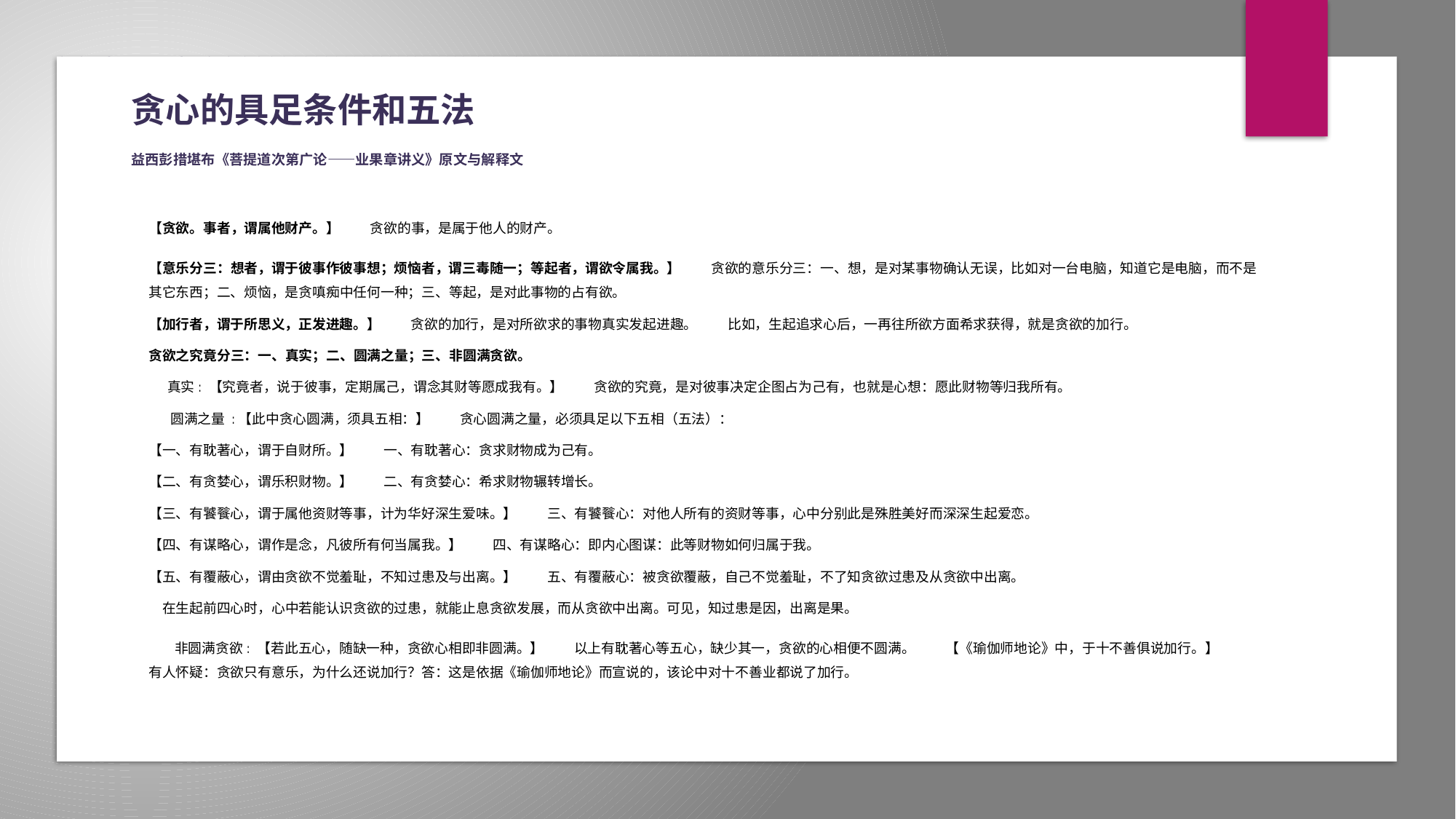

# 贪心的具足条件和五法 益西彭措堪布《菩提道次第广论——业果章讲义》原文与解释文
【贪欲。事者，谓属他财产。】 　　贪欲的事，是属于他人的财产。
【意乐分三：想者，谓于彼事作彼事想；烦恼者，谓三毒随一；等起者，谓欲令属我。】 　　贪欲的意乐分三：一、想，是对某事物确认无误，比如对一台电脑，知道它是电脑，而不是其它东西；二、烦恼，是贪嗔痴中任何一种；三、等起，是对此事物的占有欲。
【加行者，谓于所思义，正发进趣。】 　　贪欲的加行，是对所欲求的事物真实发起进趣。 　　比如，生起追求心后，一再往所欲方面希求获得，就是贪欲的加行。
贪欲之究竟分三：一、真实；二、圆满之量；三、非圆满贪欲。
     真实: 【究竟者，说于彼事，定期属己，谓念其财等愿成我有。】 　　贪欲的究竟，是对彼事决定企图占为己有，也就是心想：愿此财物等归我所有。
      圆满之量 :【此中贪心圆满，须具五相：】 　　贪心圆满之量，必须具足以下五相（五法）：
【一、有耽著心，谓于自财所。】 　　一、有耽著心：贪求财物成为己有。
【二、有贪婪心，谓乐积财物。】 　　二、有贪婪心：希求财物辗转增长。
【三、有饕餮心，谓于属他资财等事，计为华好深生爱味。】 　　三、有饕餮心：对他人所有的资财等事，心中分别此是殊胜美好而深深生起爱恋。
【四、有谋略心，谓作是念，凡彼所有何当属我。】 　　四、有谋略心：即内心图谋：此等财物如何归属于我。
【五、有覆蔽心，谓由贪欲不觉羞耻，不知过患及与出离。】 　　五、有覆蔽心：被贪欲覆蔽，自己不觉羞耻，不了知贪欲过患及从贪欲中出离。
　在生起前四心时，心中若能认识贪欲的过患，就能止息贪欲发展，而从贪欲中出离。可见，知过患是因，出离是果。
 　  非圆满贪欲: 【若此五心，随缺一种，贪欲心相即非圆满。】 　　以上有耽著心等五心，缺少其一，贪欲的心相便不圆满。 　　【《瑜伽师地论》中，于十不善俱说加行。】 　　有人怀疑：贪欲只有意乐，为什么还说加行？答：这是依据《瑜伽师地论》而宣说的，该论中对十不善业都说了加行。